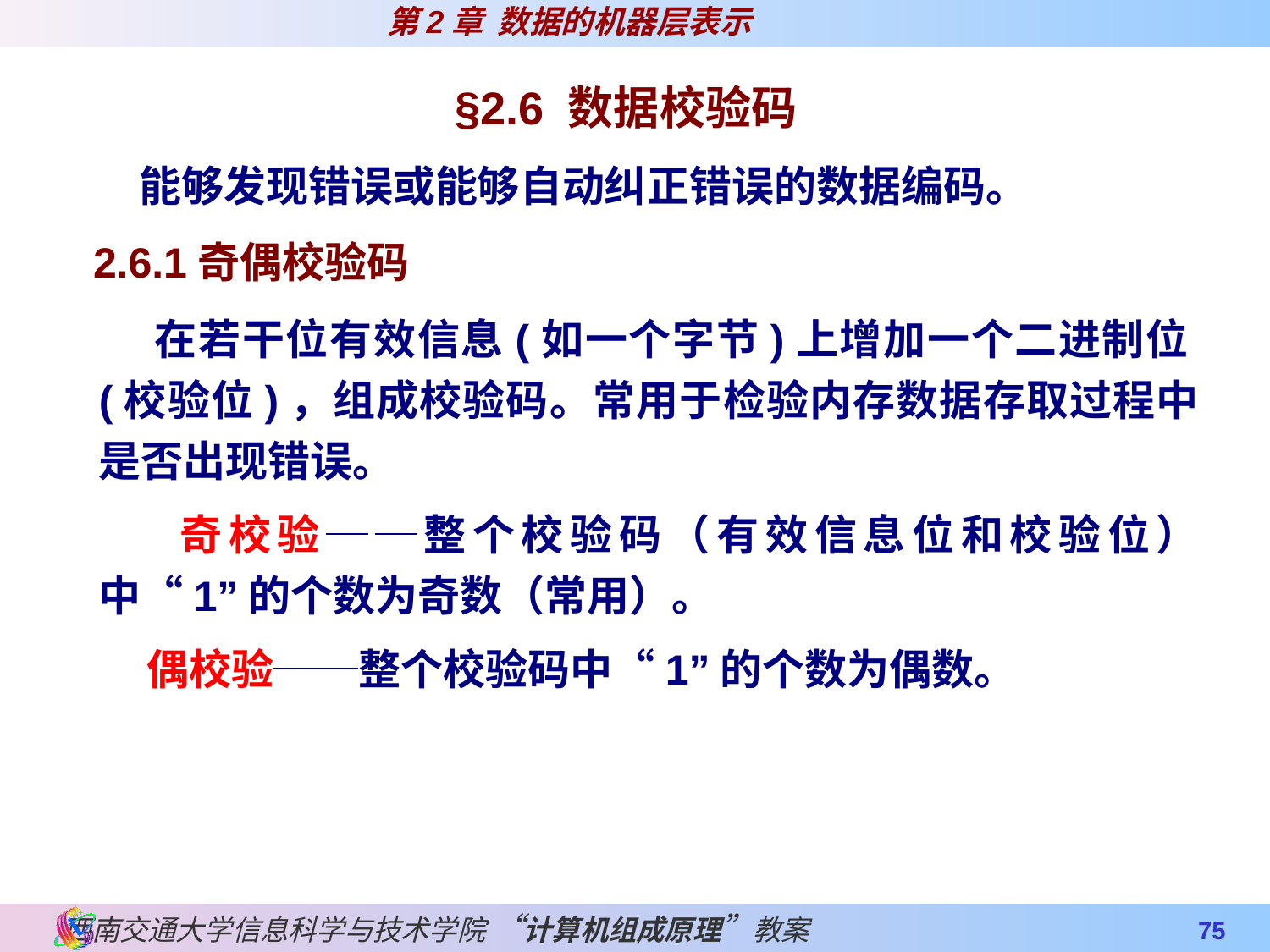

§2.6 数据校验码
     能够发现错误或能够自动纠正错误的数据编码。
 2.6.1奇偶校验码
    在若干位有效信息(如一个字节)上增加一个二进制位(校验位)，组成校验码。常用于检验内存数据存取过程中是否出现错误。
    奇校验──整个校验码（有效信息位和校验位）中“1”的个数为奇数（常用）。
    偶校验──整个校验码中“1”的个数为偶数。